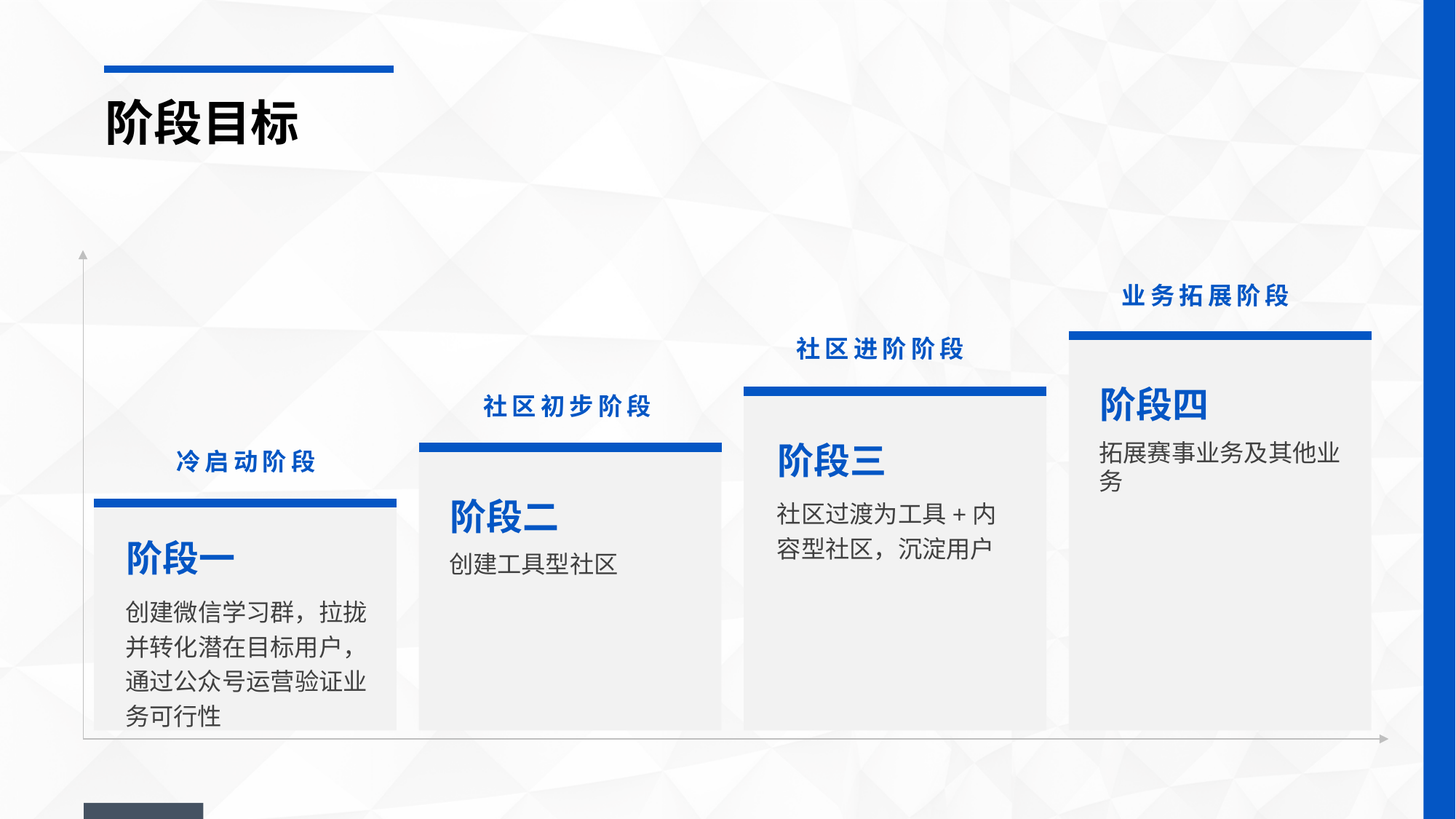

阶段目标
业务拓展阶段
社区进阶阶段

阶段四
拓展赛事业务及其他业务
社区初步阶段

阶段三
社区过渡为工具+内容型社区，沉淀用户
冷启动阶段

阶段二
创建工具型社区

阶段一
创建微信学习群，拉拢并转化潜在目标用户，通过公众号运营验证业务可行性